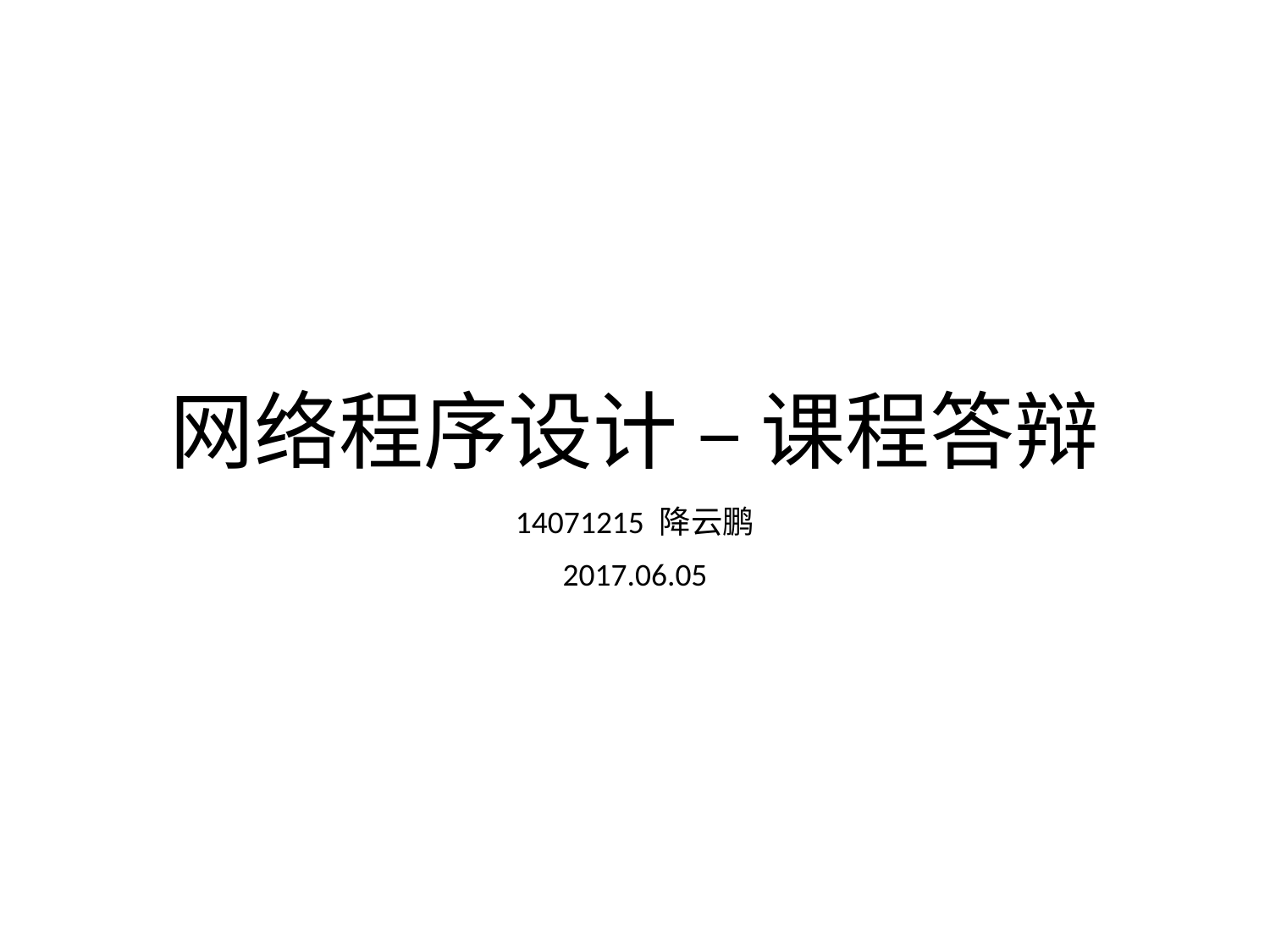

# 网络程序设计 – 课程答辩
14071215 降云鹏
2017.06.05